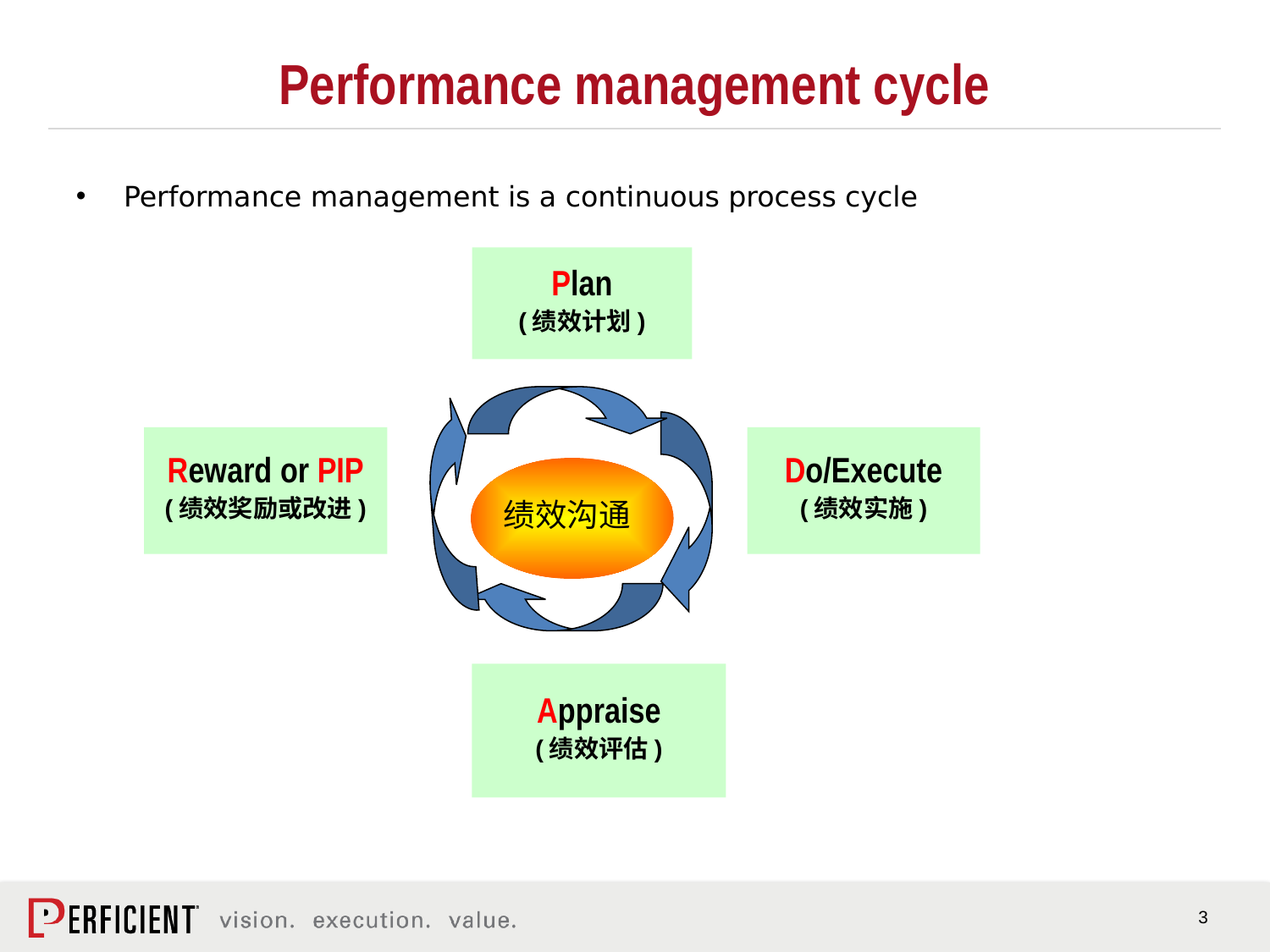

# Performance management cycle
Performance management is a continuous process cycle

Plan
(绩效计划)

Reward or PIP
(绩效奖励或改进)
Do/Execute
(绩效实施)

绩效沟通

Appraise
(绩效评估)